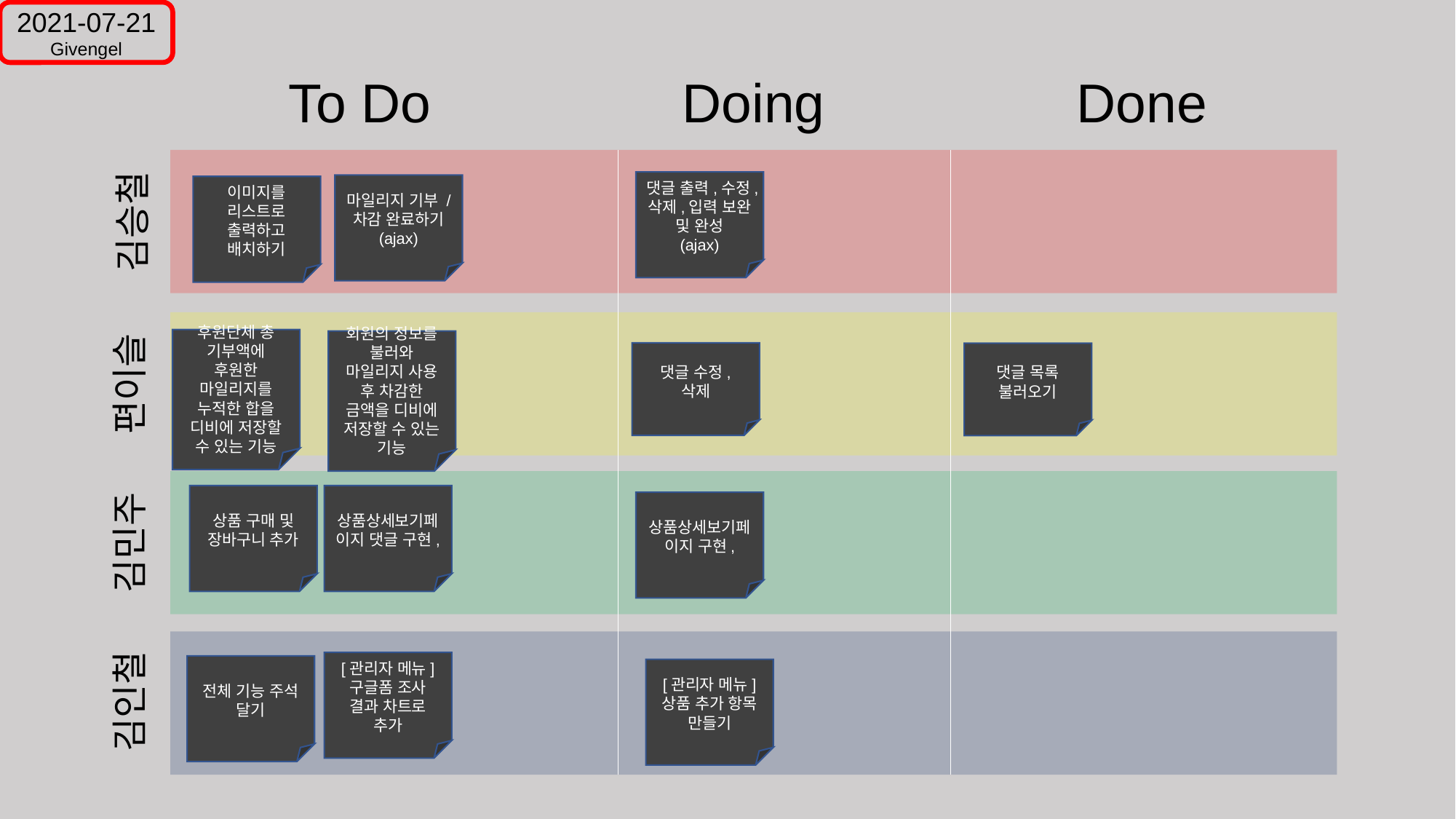

2021-07-21
Givengel
Done
Doing
To Do

댓글 출력,수정,삭제,입력 보완 및 완성
(ajax)
마일리지 기부 / 차감 완료하기
(ajax)
이미지를 리스트로 출력하고 배치하기
김승철

후원단체 총 기부액에 후원한 마일리지를 누적한 합을 디비에 저장할 수 있는 기능
회원의 정보를 불러와 마일리지 사용 후 차감한 금액을 디비에 저장할 수 있는 기능
댓글 수정, 삭제
댓글 목록 불러오기
편이슬

상품 구매 및 장바구니 추가
상품상세보기페이지 댓글 구현,
상품상세보기페이지 구현,
김민주

[관리자 메뉴]
구글폼 조사 결과 차트로 추가
전체 기능 주석 달기
[관리자 메뉴]
상품 추가 항목 만들기
김인철